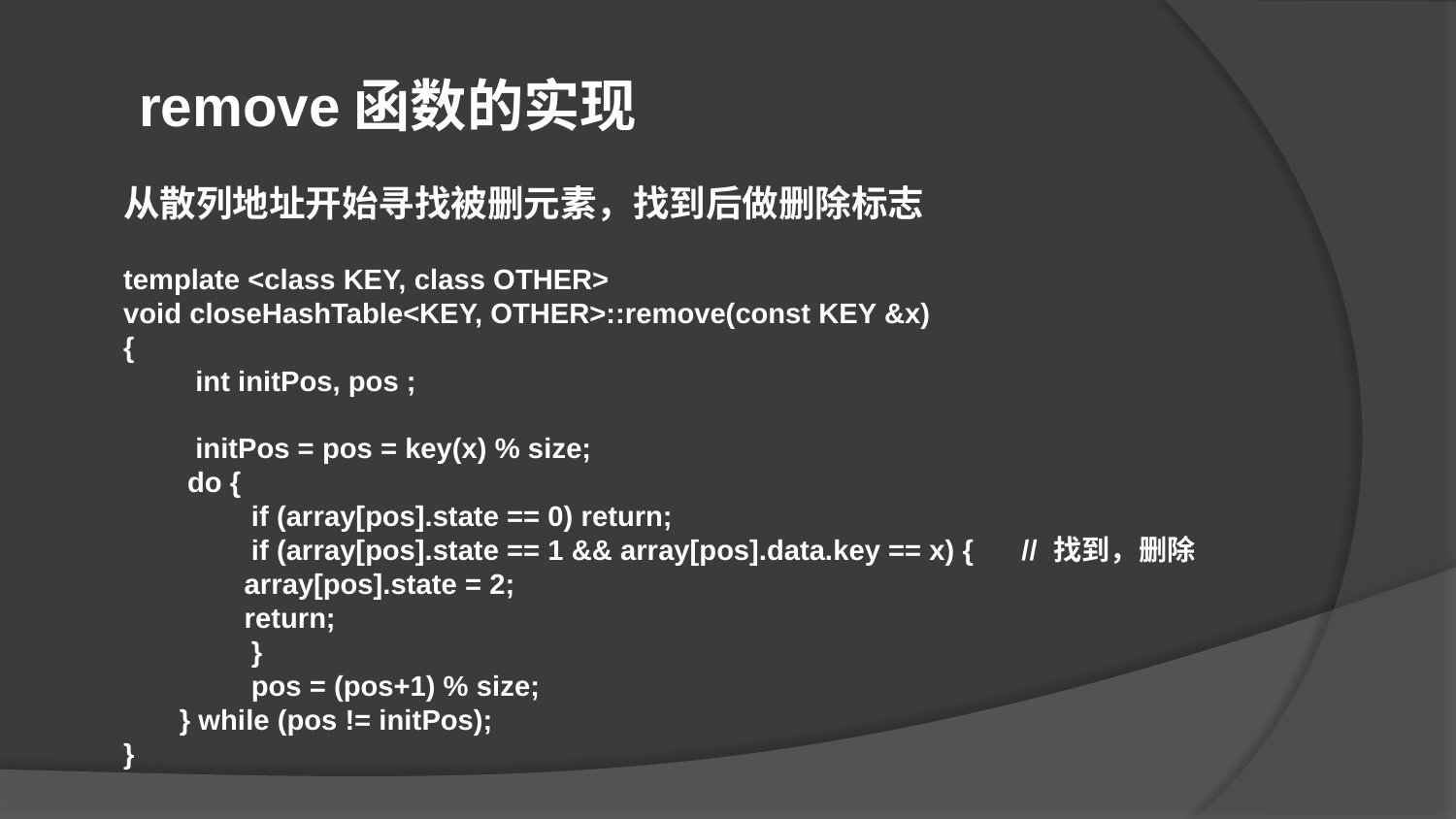

remove函数的实现
从散列地址开始寻找被删元素，找到后做删除标志

template <class KEY, class OTHER>
void closeHashTable<KEY, OTHER>::remove(const KEY &x)
{
         int initPos, pos ;

         initPos = pos = key(x) % size;
        do {
                if (array[pos].state == 0) return;
                if (array[pos].state == 1 && array[pos].data.key == x) {      // 找到，删除
	   array[pos].state = 2;
	   return;
                }
                pos = (pos+1) % size;
       } while (pos != initPos);
}